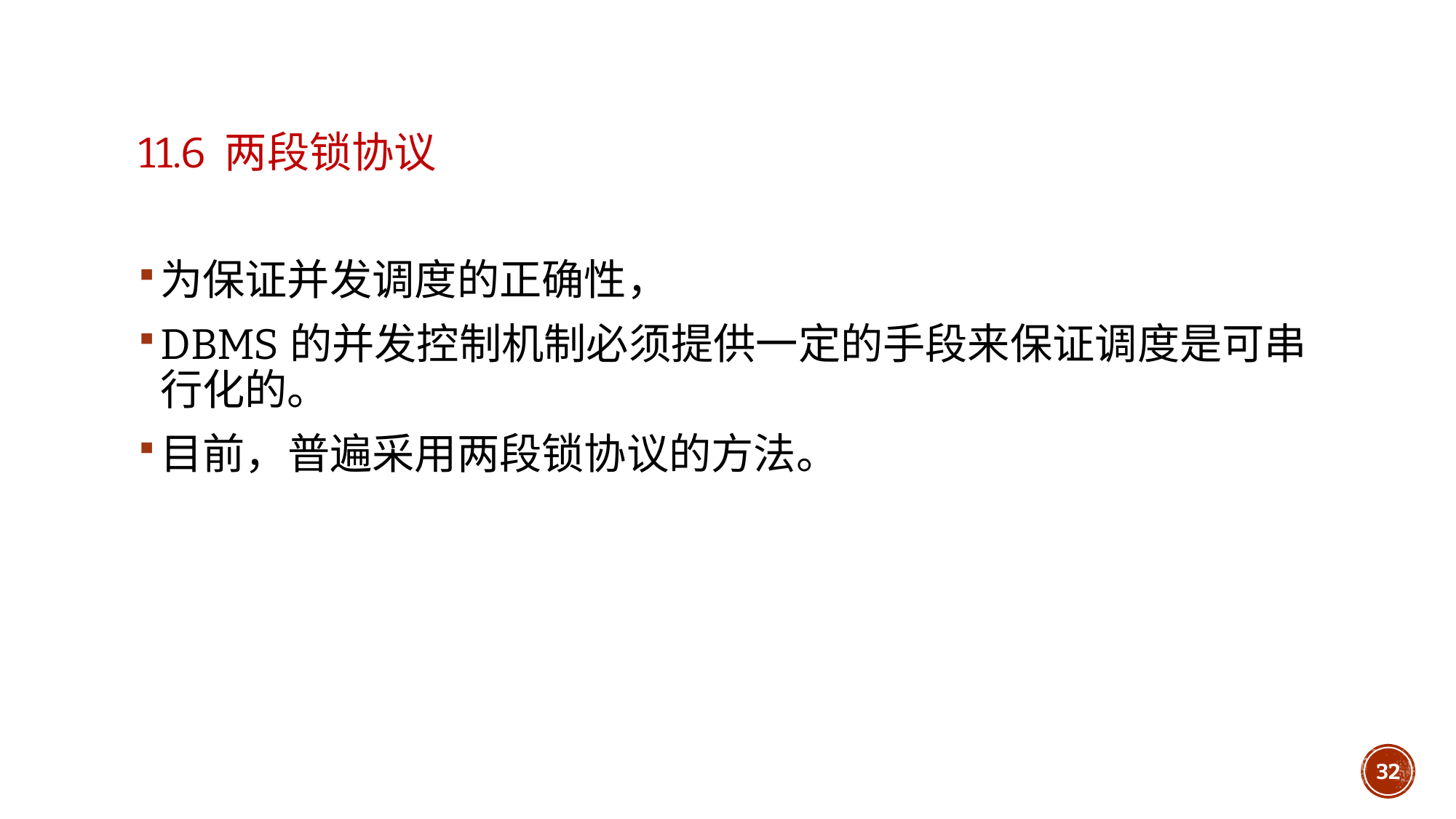

# 11.6 两段锁协议
为保证并发调度的正确性，
DBMS的并发控制机制必须提供一定的手段来保证调度是可串行化的。
目前，普遍采用两段锁协议的方法。
32